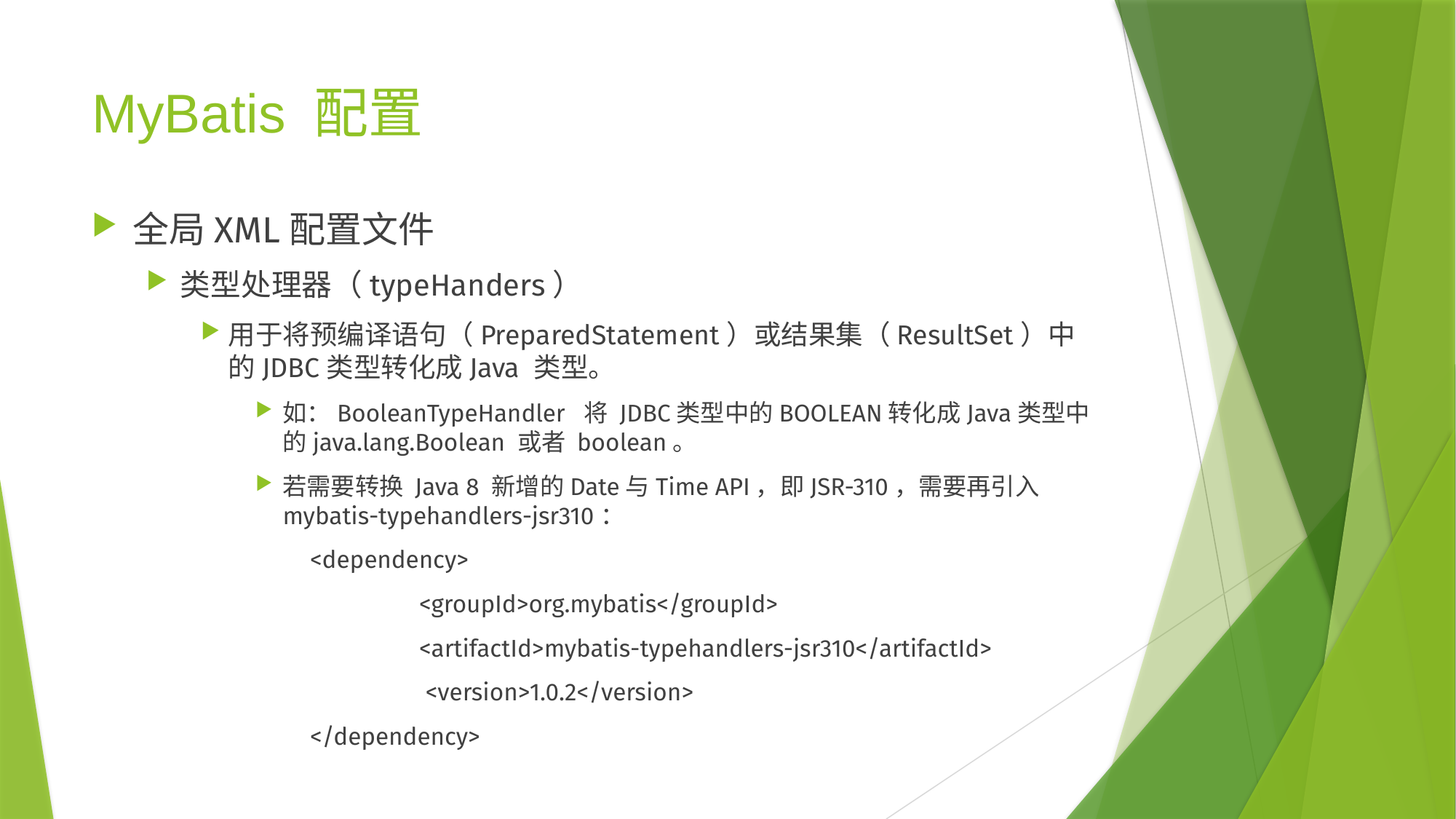

# MyBatis 配置
全局XML配置文件
类型处理器（typeHanders）
用于将预编译语句（PreparedStatement）或结果集（ResultSet）中的JDBC类型转化成Java 类型。
如：BooleanTypeHandler  将 JDBC类型中的BOOLEAN转化成Java类型中的java.lang.Boolean 或者 boolean。
若需要转换 Java 8 新增的Date与Time API，即JSR-310，需要再引入mybatis-typehandlers-jsr310：
<dependency>
 	<groupId>org.mybatis</groupId>
 	<artifactId>mybatis-typehandlers-jsr310</artifactId>
	 <version>1.0.2</version>
</dependency>